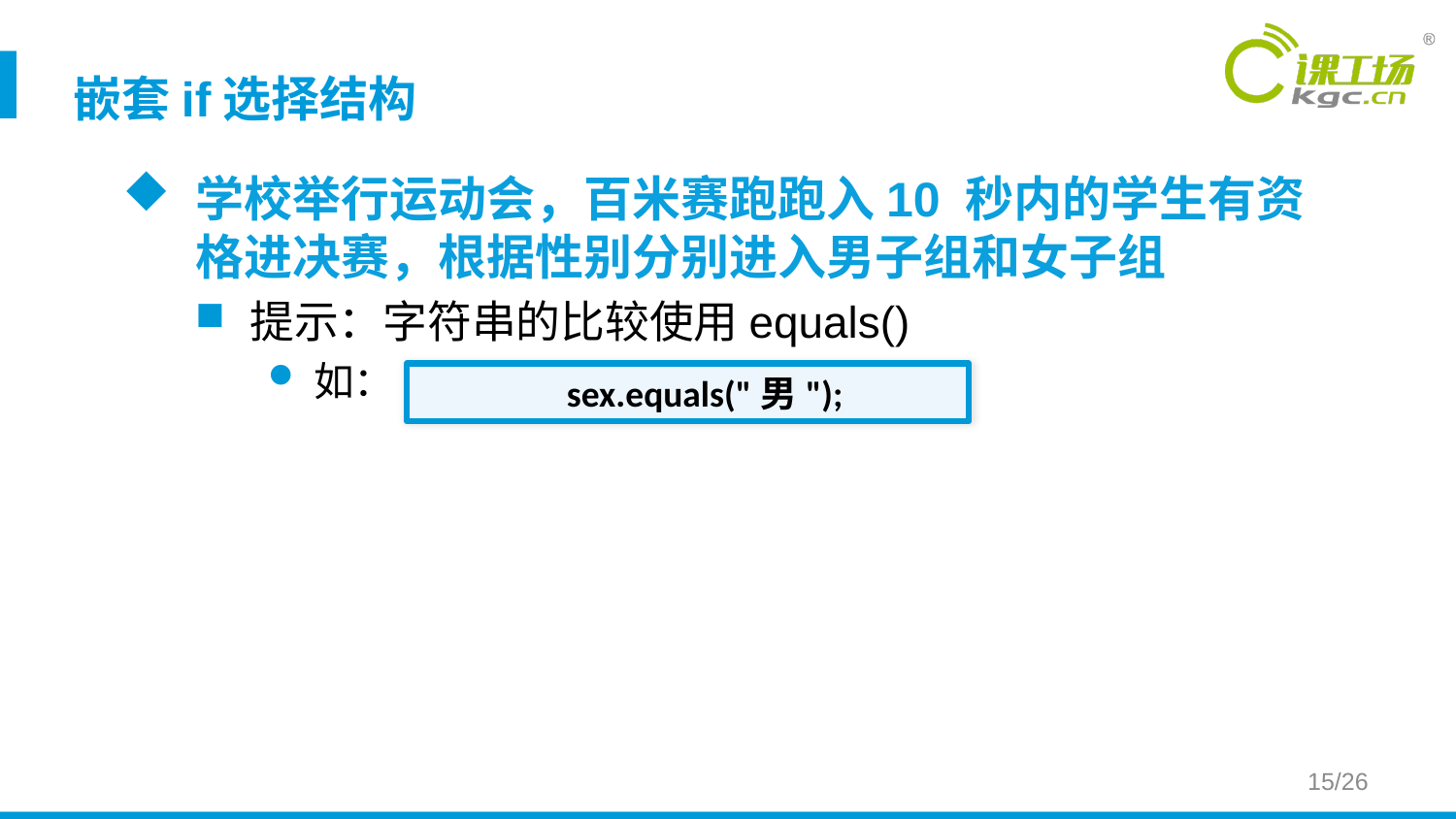

嵌套if选择结构
学校举行运动会，百米赛跑跑入10 秒内的学生有资格进决赛，根据性别分别进入男子组和女子组
提示：字符串的比较使用equals()
如：

sex.equals("男");
15/26